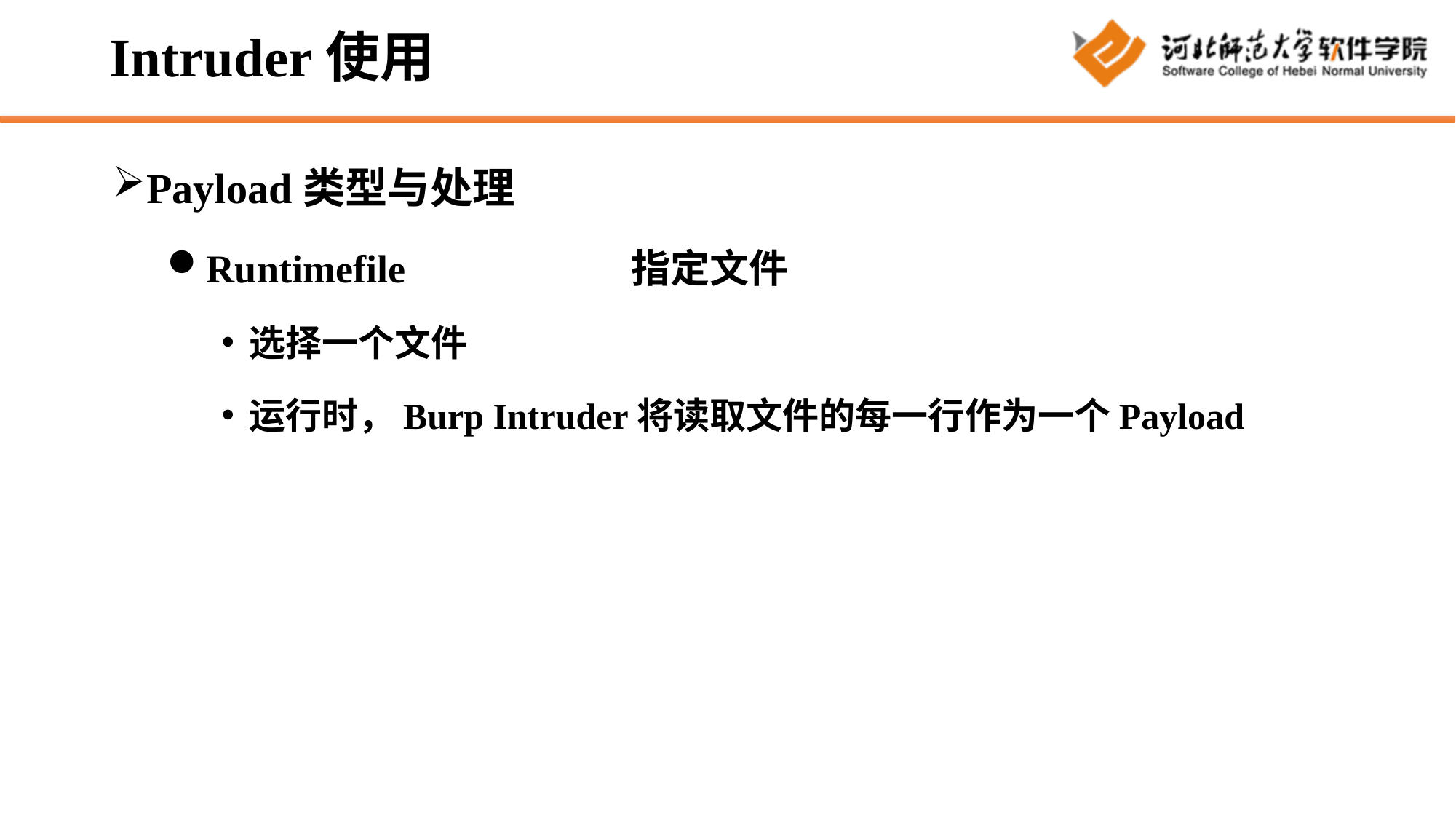

# Intruder使用
Payload类型与处理
Runtimefile			指定文件
选择一个文件
运行时，Burp Intruder将读取文件的每一行作为一个Payload